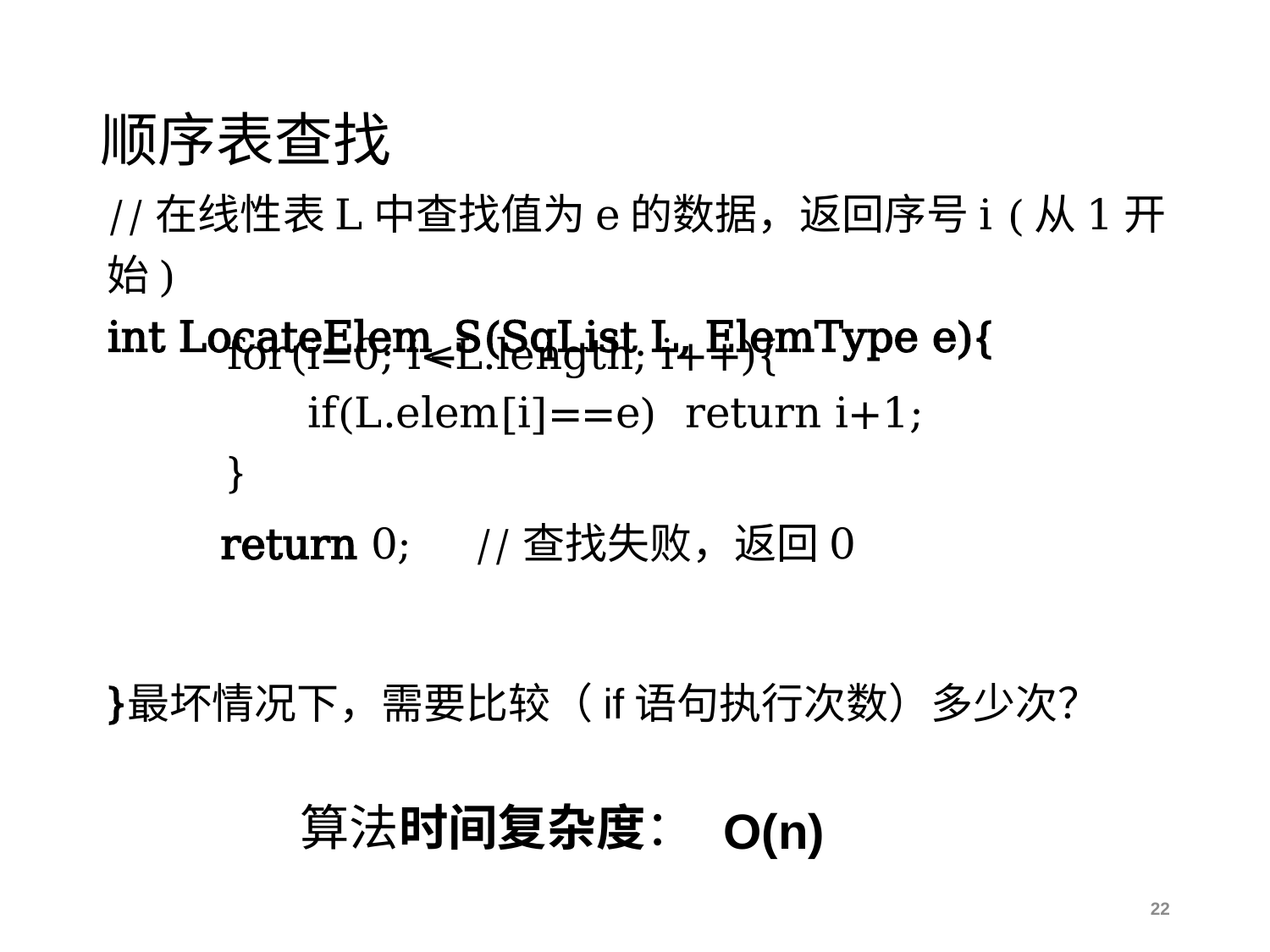

# 顺序表查找
//在线性表L中查找值为e的数据，返回序号i (从1开始)
int LocateElem_S(SqList L, ElemType e){

}
for(i=0; i<L.length; i++){
      if(L.elem[i]==e)  return i+1;
}
return 0;  	//查找失败，返回0
最坏情况下，需要比较（if语句执行次数）多少次？
算法时间复杂度：
O(n)
22